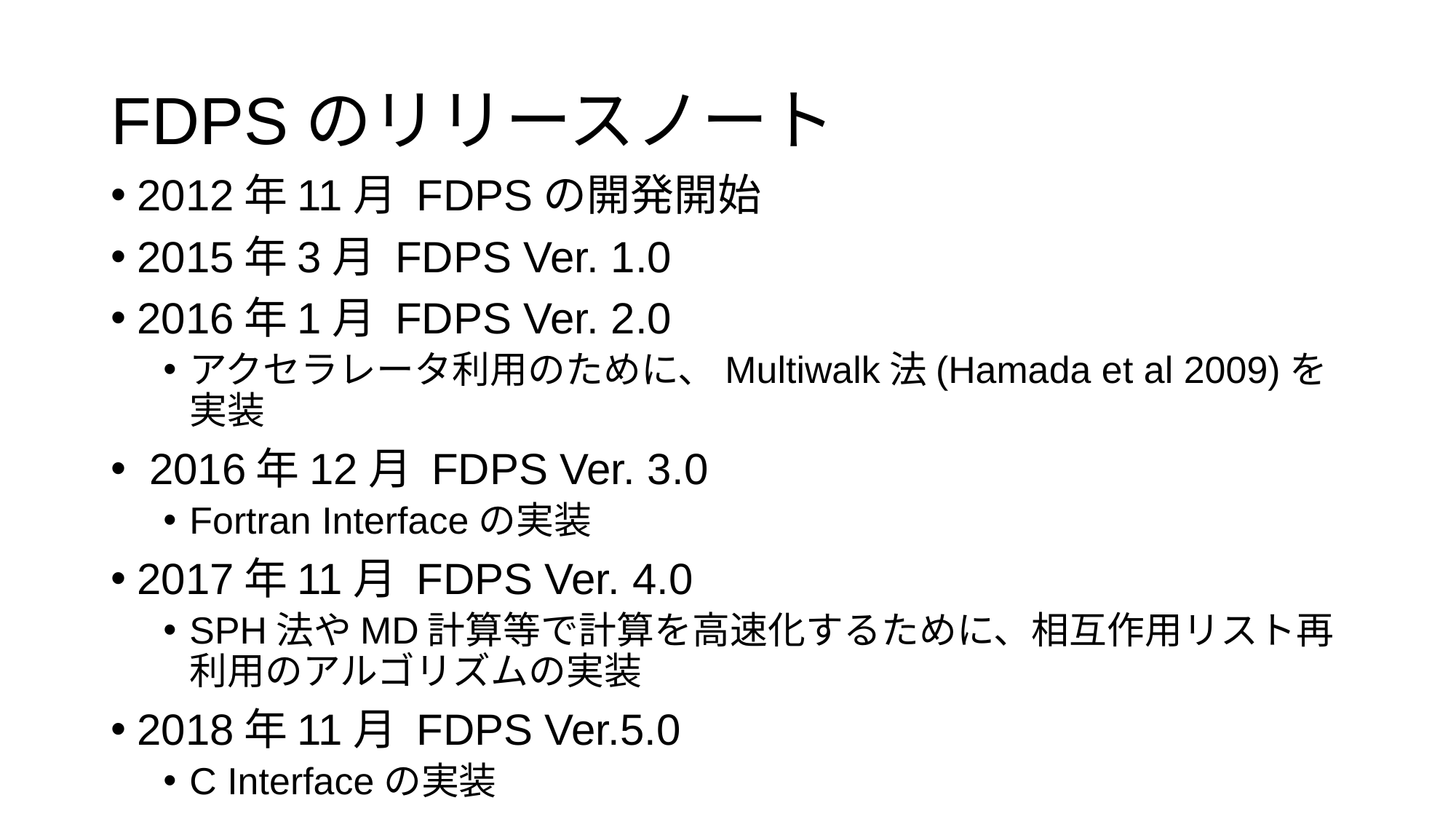

# FDPSのリリースノート
2012年11月 FDPSの開発開始
2015年3月 FDPS Ver. 1.0
2016年1月 FDPS Ver. 2.0
アクセラレータ利用のために、Multiwalk法(Hamada et al 2009)を実装
 2016年12月 FDPS Ver. 3.0
Fortran Interfaceの実装
2017年11月 FDPS Ver. 4.0
SPH法やMD計算等で計算を高速化するために、相互作用リスト再利用のアルゴリズムの実装
2018年11月 FDPS Ver.5.0
C Interfaceの実装